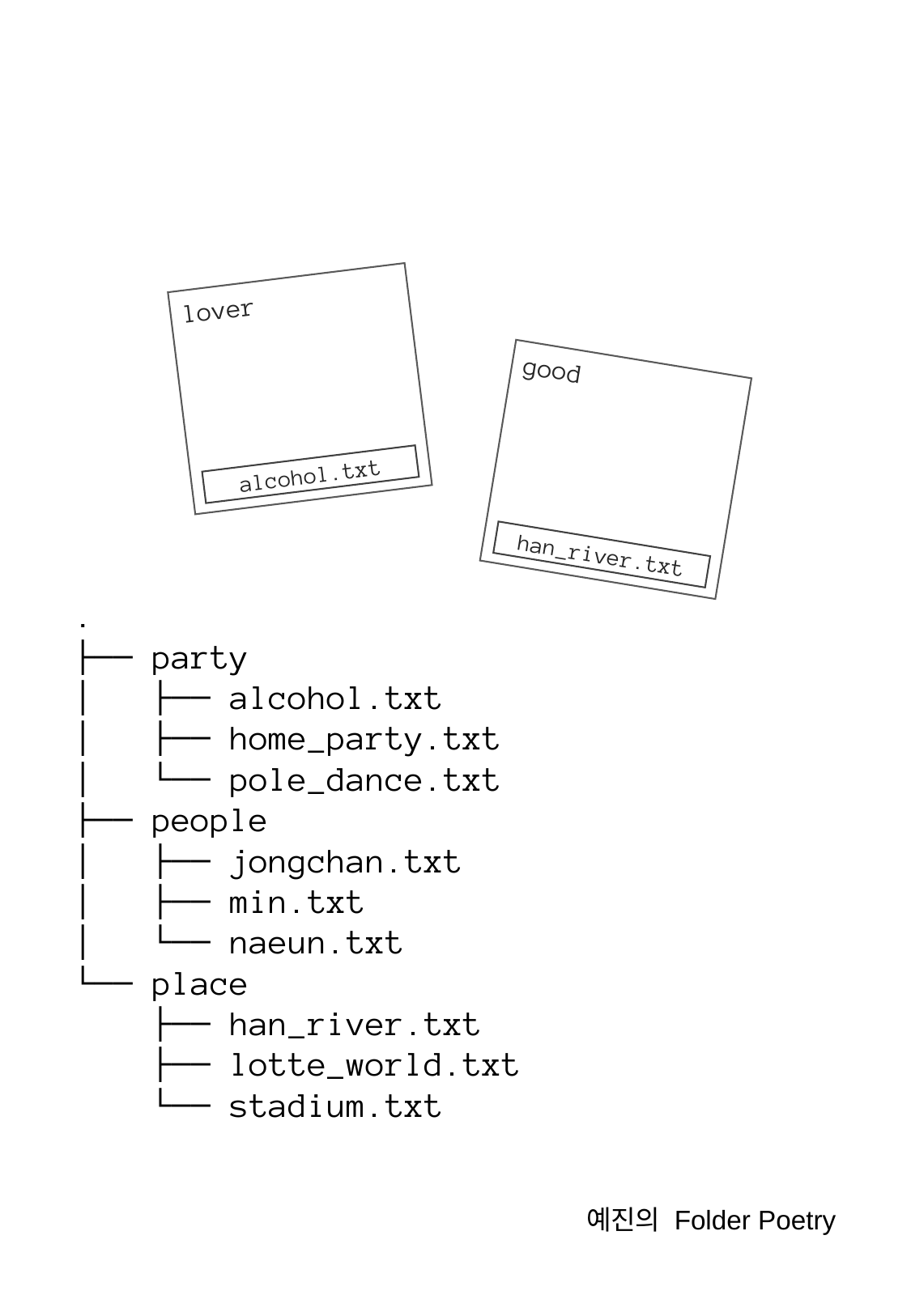

lover
alcohol.txt
good
han_river.txt
.
├── party
│   ├── alcohol.txt
│   ├── home_party.txt
│   └── pole_dance.txt
├── people
│   ├── jongchan.txt
│   ├── min.txt
│   └── naeun.txt
└── place
    ├── han_river.txt
    ├── lotte_world.txt
    └── stadium.txt
# 예진의 Folder Poetry